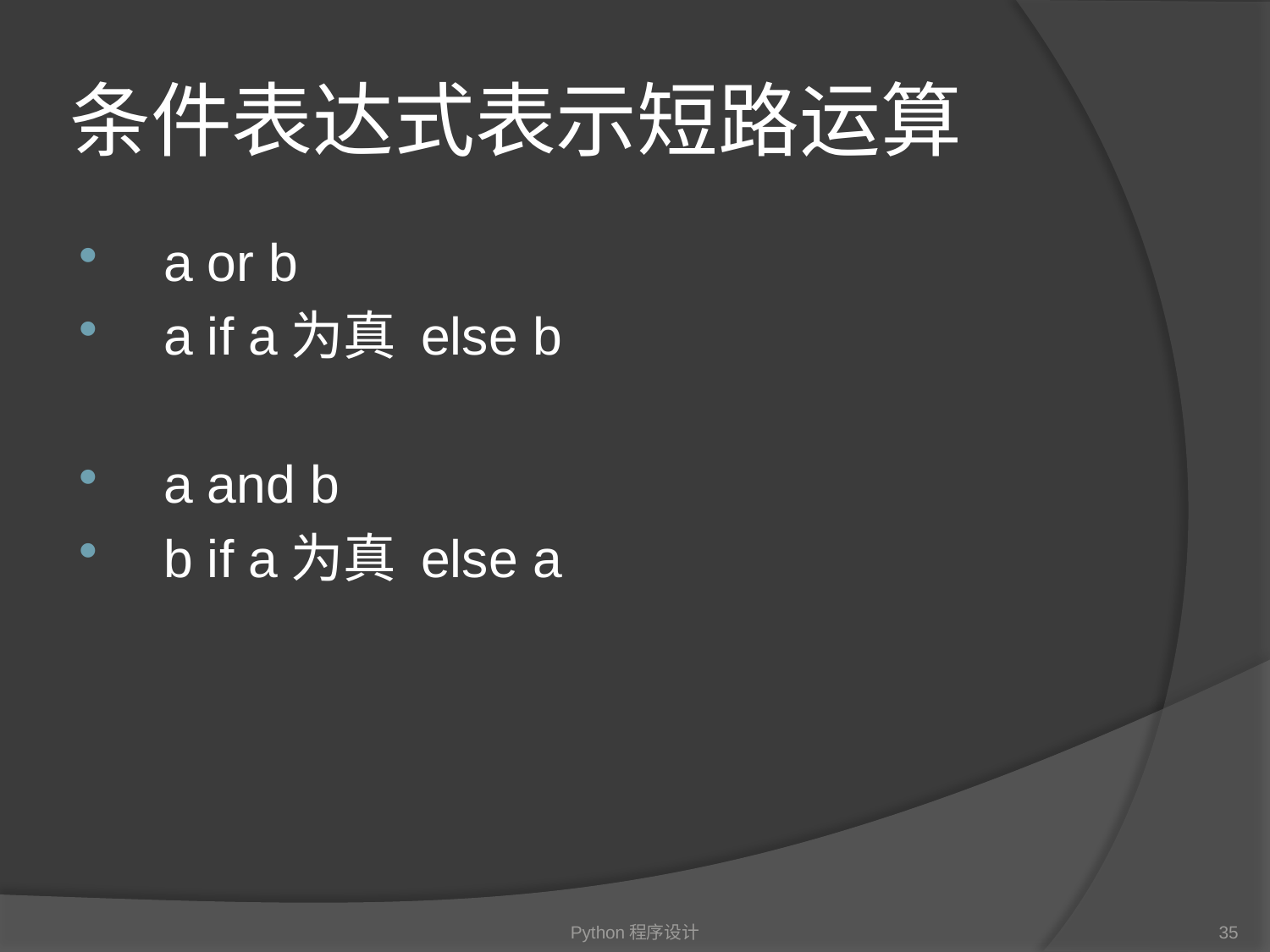

# 条件表达式表示短路运算
  a or b
  a if a为真 else b

  a and b
  b if a为真 else a
Python程序设计
35